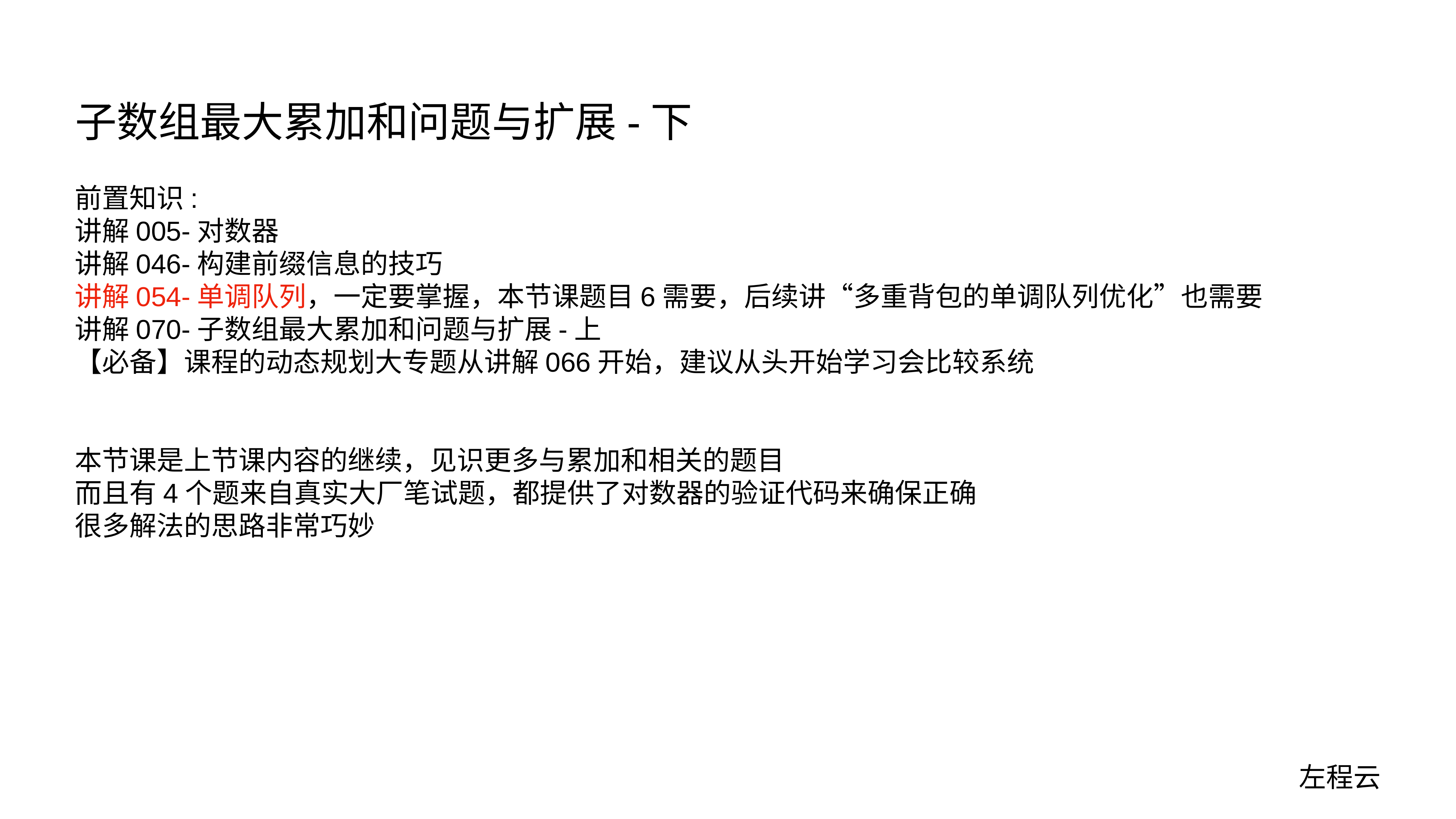

# 子数组最大累加和问题与扩展-下
前置知识:
讲解005-对数器
讲解046-构建前缀信息的技巧
讲解054-单调队列，一定要掌握，本节课题目6需要，后续讲“多重背包的单调队列优化”也需要
讲解070-子数组最大累加和问题与扩展-上
【必备】课程的动态规划大专题从讲解066开始，建议从头开始学习会比较系统

本节课是上节课内容的继续，见识更多与累加和相关的题目
而且有4个题来自真实大厂笔试题，都提供了对数器的验证代码来确保正确
很多解法的思路非常巧妙
左程云